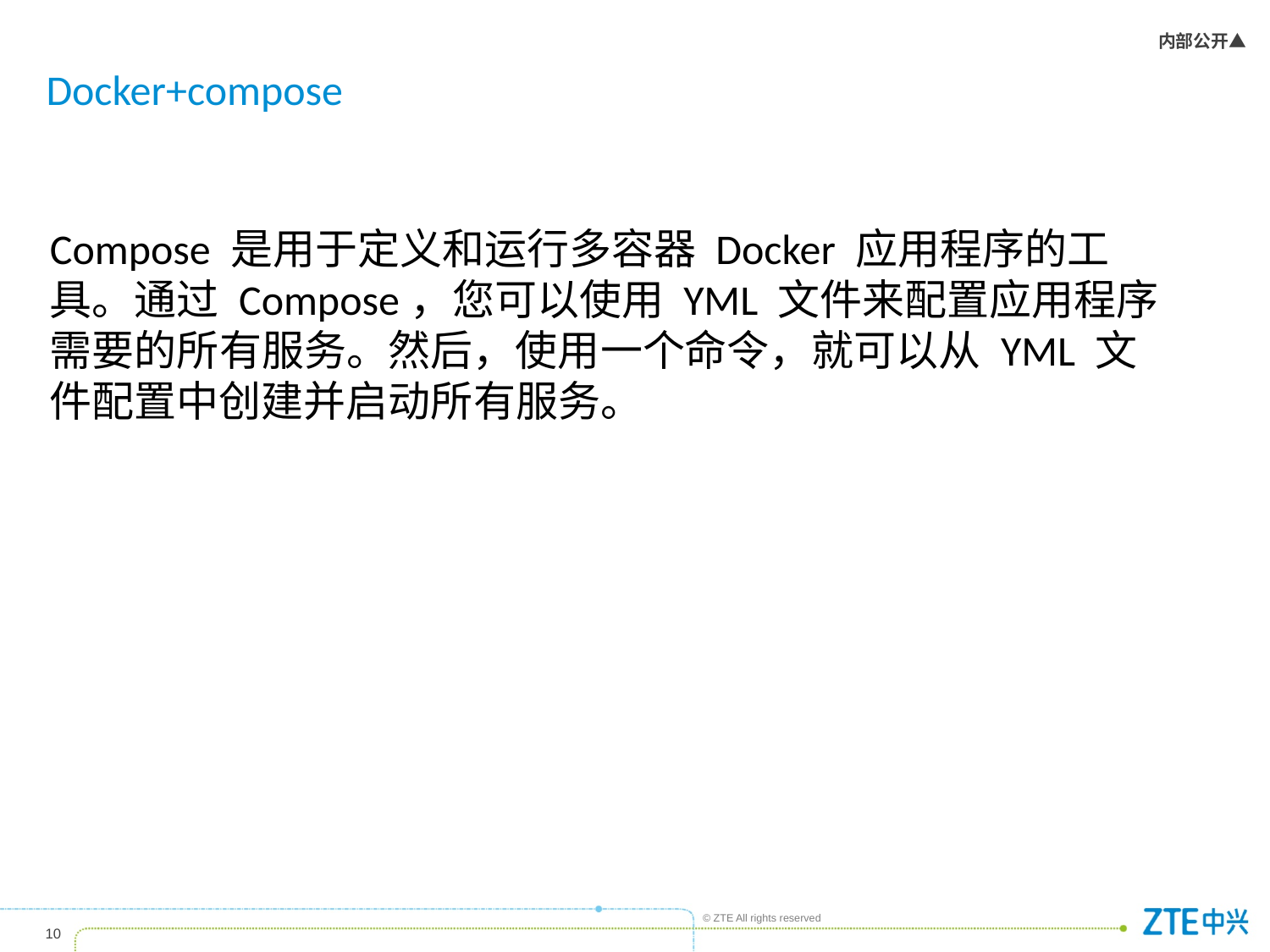

# Docker+compose
Compose 是用于定义和运行多容器 Docker 应用程序的工具。通过 Compose，您可以使用 YML 文件来配置应用程序需要的所有服务。然后，使用一个命令，就可以从 YML 文件配置中创建并启动所有服务。